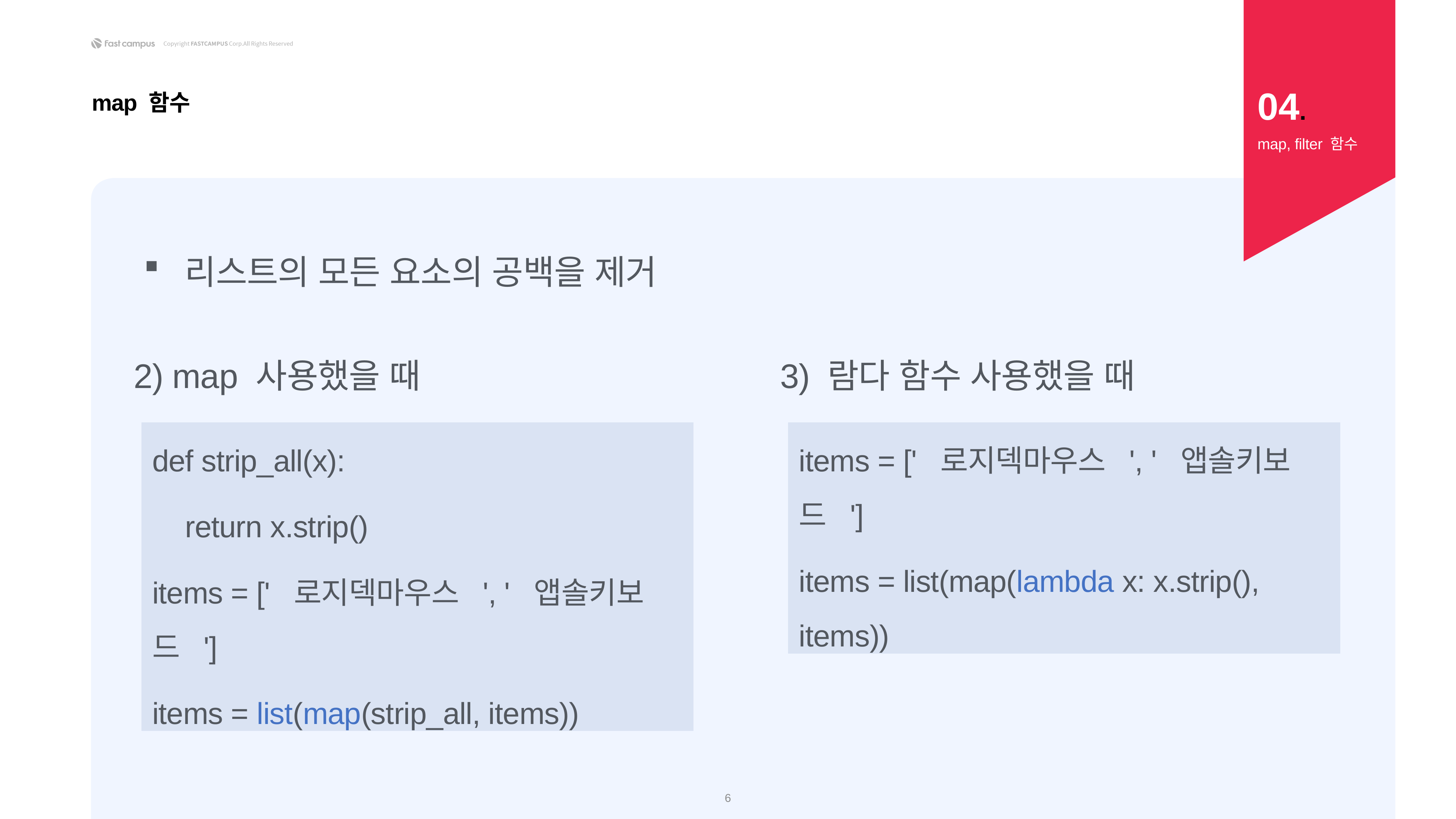

04.
map 함수
map, filter 함수
리스트의 모든 요소의 공백을 제거
2) map 사용했을 때

3) 람다 함수 사용했을 때

def strip_all(x):
    return x.strip()
items = ['  로지덱마우스  ', '  앱솔키보드  ']
items = list(map(strip_all, items))
items = ['  로지덱마우스  ', '  앱솔키보드  ']
items = list(map(lambda x: x.strip(), items))
6